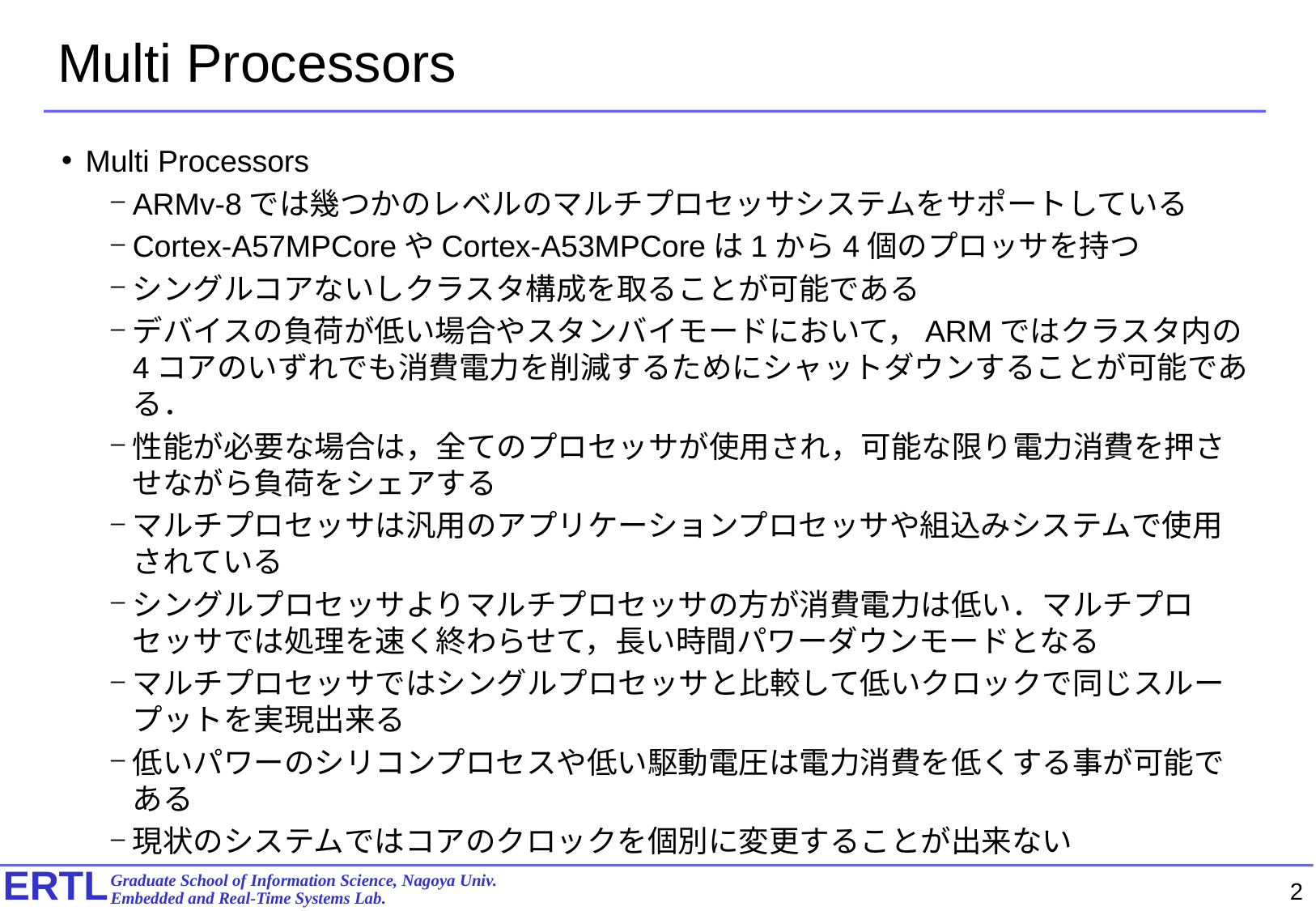

# Multi Processors
Multi Processors
ARMv-8では幾つかのレベルのマルチプロセッサシステムをサポートしている
Cortex-A57MPCoreやCortex-A53MPCoreは1から4個のプロッサを持つ
シングルコアないしクラスタ構成を取ることが可能である
デバイスの負荷が低い場合やスタンバイモードにおいて，ARMではクラスタ内の4コアのいずれでも消費電力を削減するためにシャットダウンすることが可能である．
性能が必要な場合は，全てのプロセッサが使用され，可能な限り電力消費を押させながら負荷をシェアする
マルチプロセッサは汎用のアプリケーションプロセッサや組込みシステムで使用されている
シングルプロセッサよりマルチプロセッサの方が消費電力は低い．マルチプロセッサでは処理を速く終わらせて，長い時間パワーダウンモードとなる
マルチプロセッサではシングルプロセッサと比較して低いクロックで同じスループットを実現出来る
低いパワーのシリコンプロセスや低い駆動電圧は電力消費を低くする事が可能である
現状のシステムではコアのクロックを個別に変更することが出来ない

2